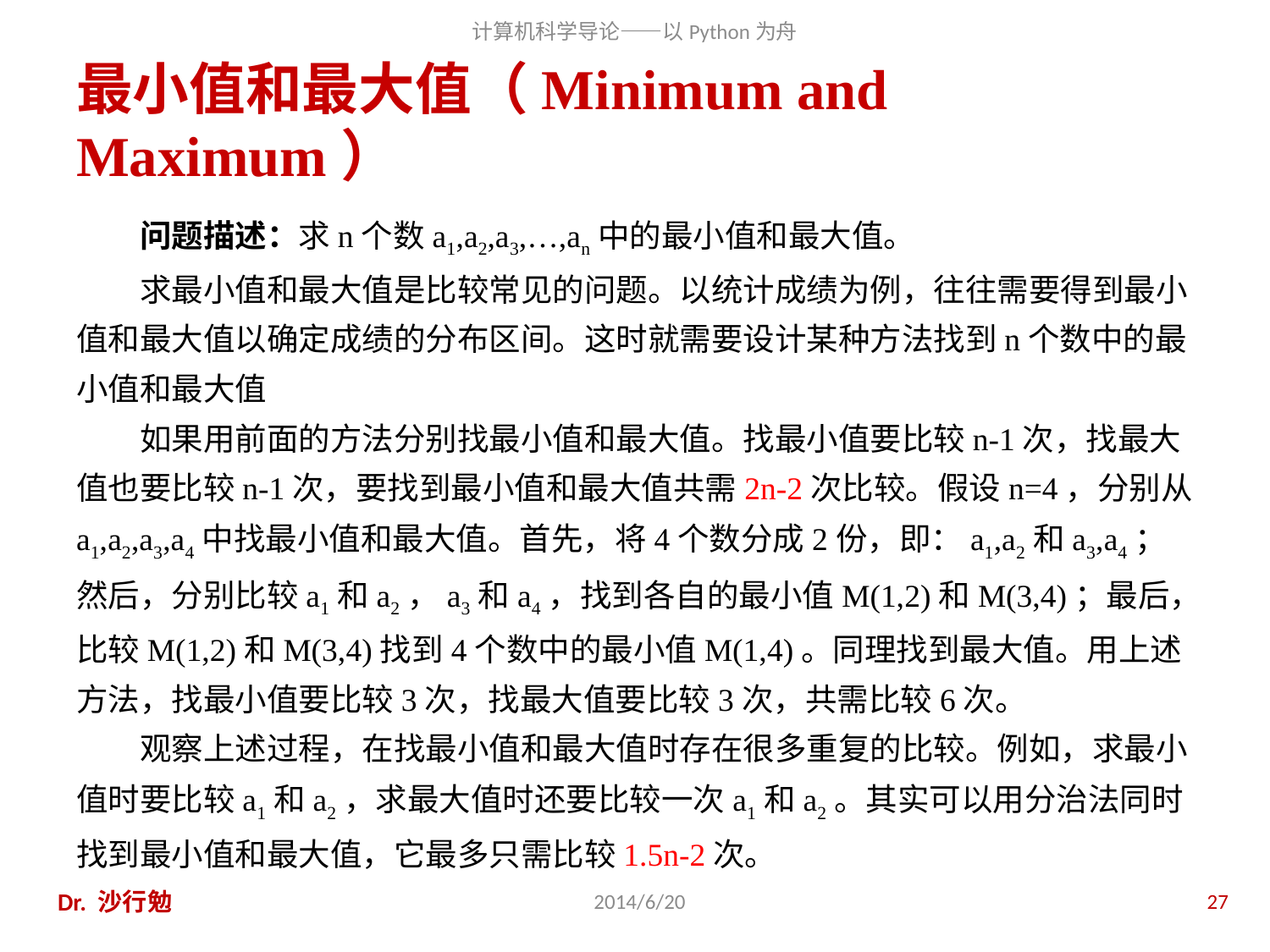

# 最小值和最大值（Minimum and Maximum）
问题描述：求n个数a1,a2,a3,…,an中的最小值和最大值。
求最小值和最大值是比较常见的问题。以统计成绩为例，往往需要得到最小值和最大值以确定成绩的分布区间。这时就需要设计某种方法找到n个数中的最小值和最大值
如果用前面的方法分别找最小值和最大值。找最小值要比较n-1次，找最大值也要比较n-1次，要找到最小值和最大值共需2n-2次比较。假设n=4，分别从a1,a2,a3,a4中找最小值和最大值。首先，将4个数分成2份，即：a1,a2和a3,a4；然后，分别比较a1和a2，a3和a4，找到各自的最小值M(1,2)和M(3,4)；最后，比较M(1,2)和M(3,4)找到4个数中的最小值M(1,4)。同理找到最大值。用上述方法，找最小值要比较3次，找最大值要比较3次，共需比较6次。
观察上述过程，在找最小值和最大值时存在很多重复的比较。例如，求最小值时要比较a1和a2，求最大值时还要比较一次a1和a2。其实可以用分治法同时找到最小值和最大值，它最多只需比较1.5n-2次。

Dr. 沙行勉
2014/6/20
27